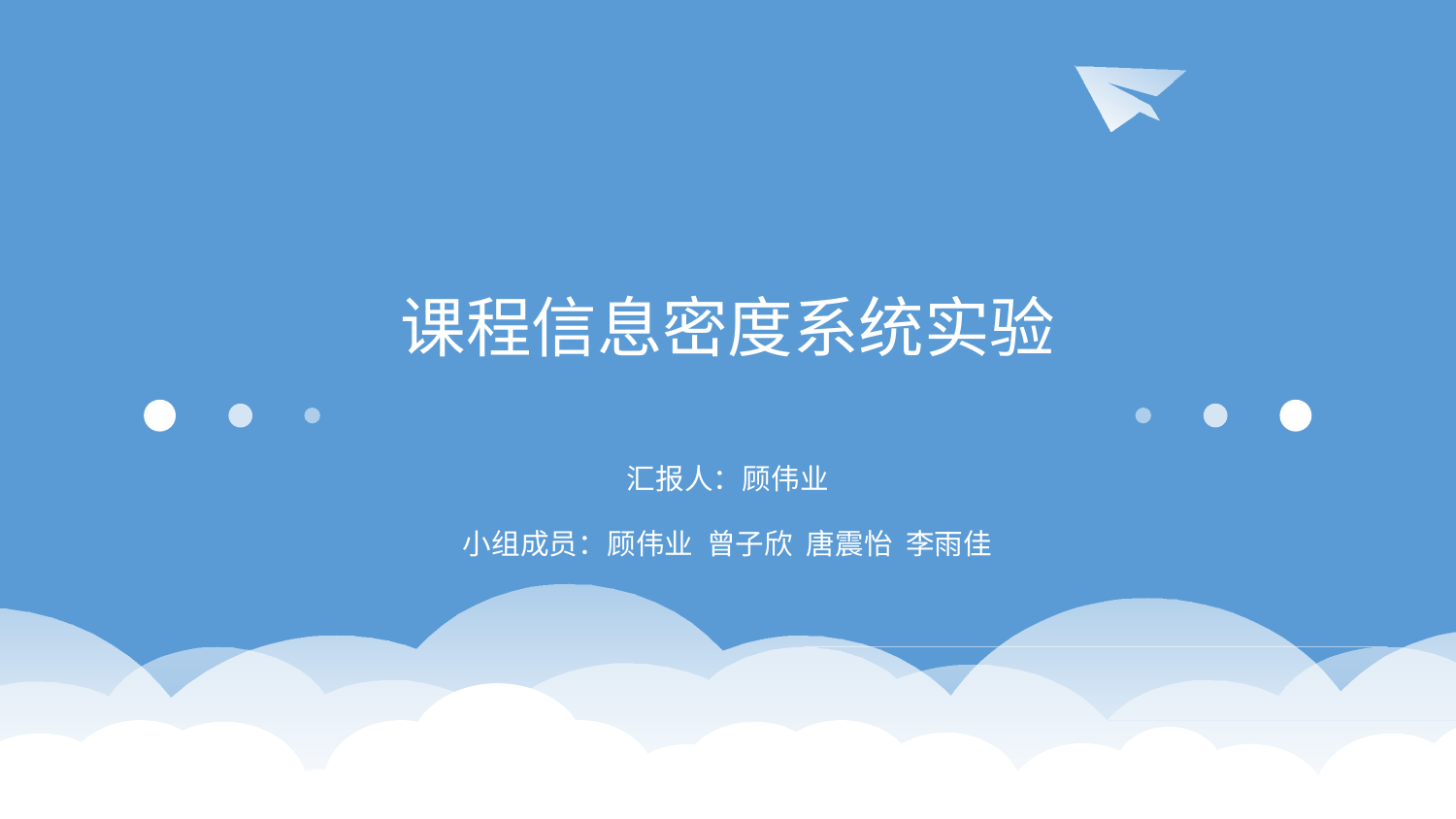

# 课程信息密度系统实验
汇报人：顾伟业
小组成员：顾伟业  曾子欣  唐震怡  李雨佳